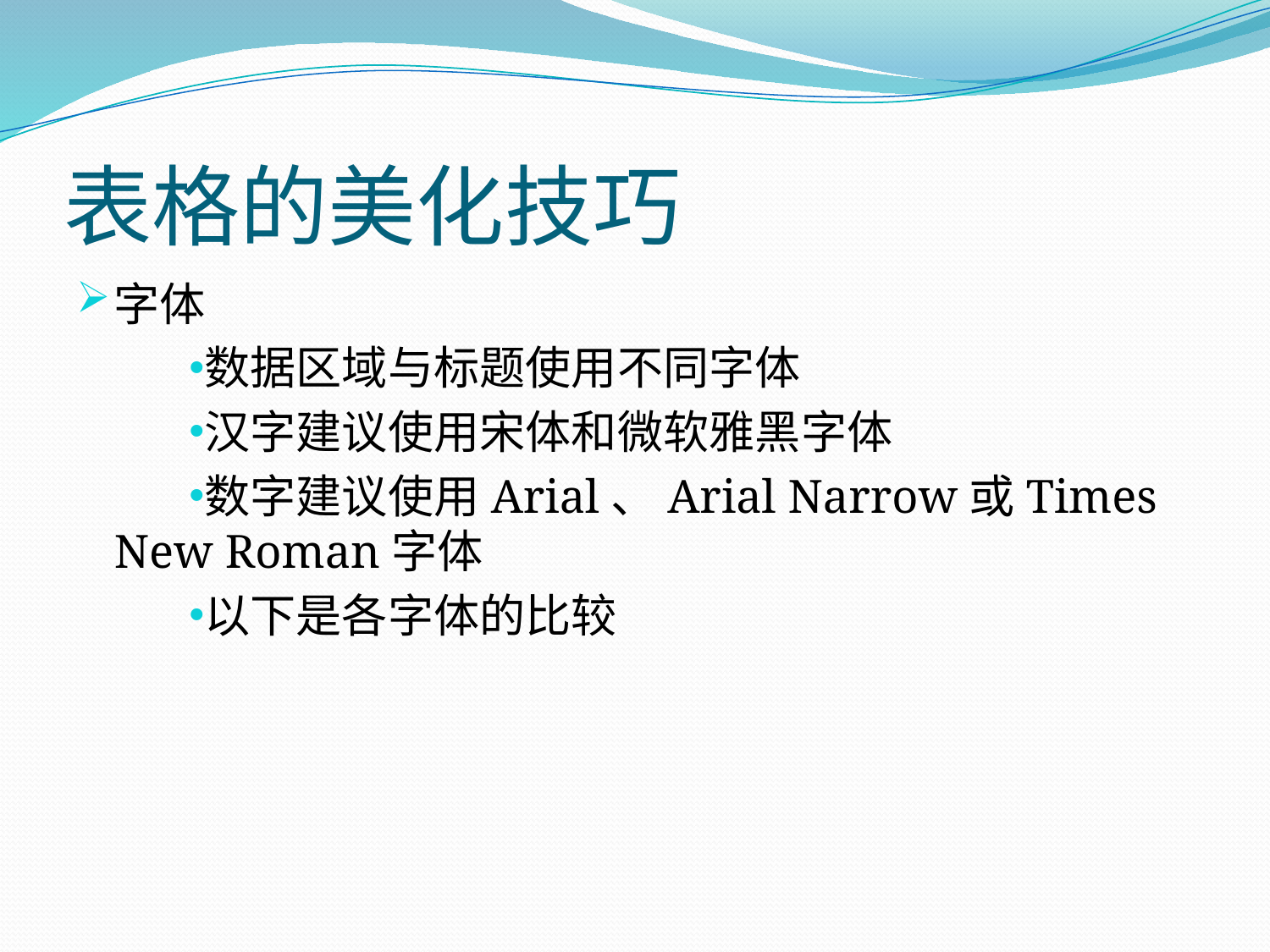

# 表格的美化技巧
字体
数据区域与标题使用不同字体
汉字建议使用宋体和微软雅黑字体
数字建议使用Arial、Arial Narrow或Times  New Roman字体
以下是各字体的比较